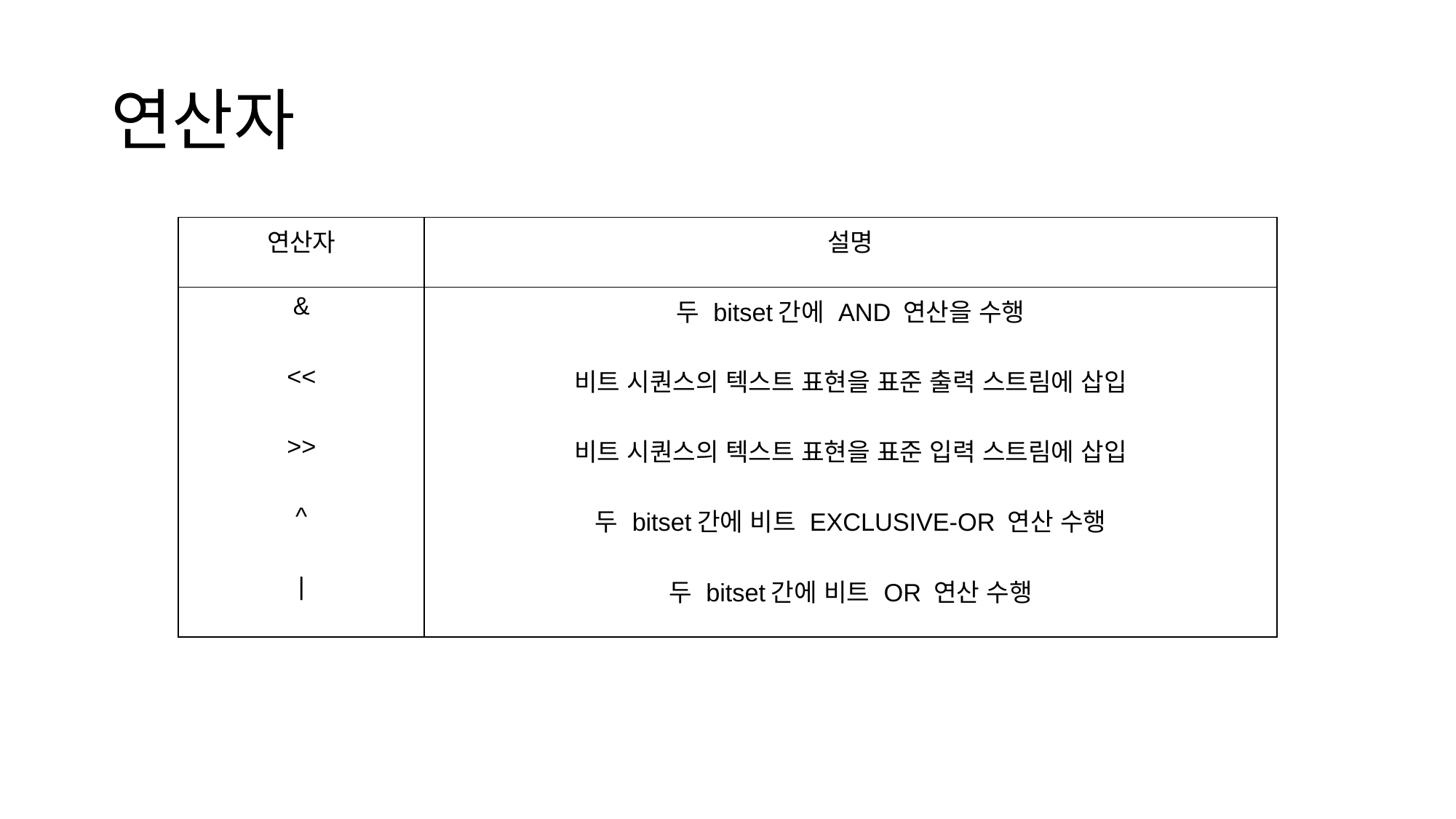

# 연산자
| 연산자 | 설명 |
| --- | --- |
| & | 두 bitset간에 AND 연산을 수행 |
| << | 비트 시퀀스의 텍스트 표현을 표준 출력 스트림에 삽입 |
| >> | 비트 시퀀스의 텍스트 표현을 표준 입력 스트림에 삽입 |
| ^ | 두 bitset간에 비트 EXCLUSIVE-OR 연산 수행 |
| | | 두 bitset간에 비트 OR 연산 수행 |